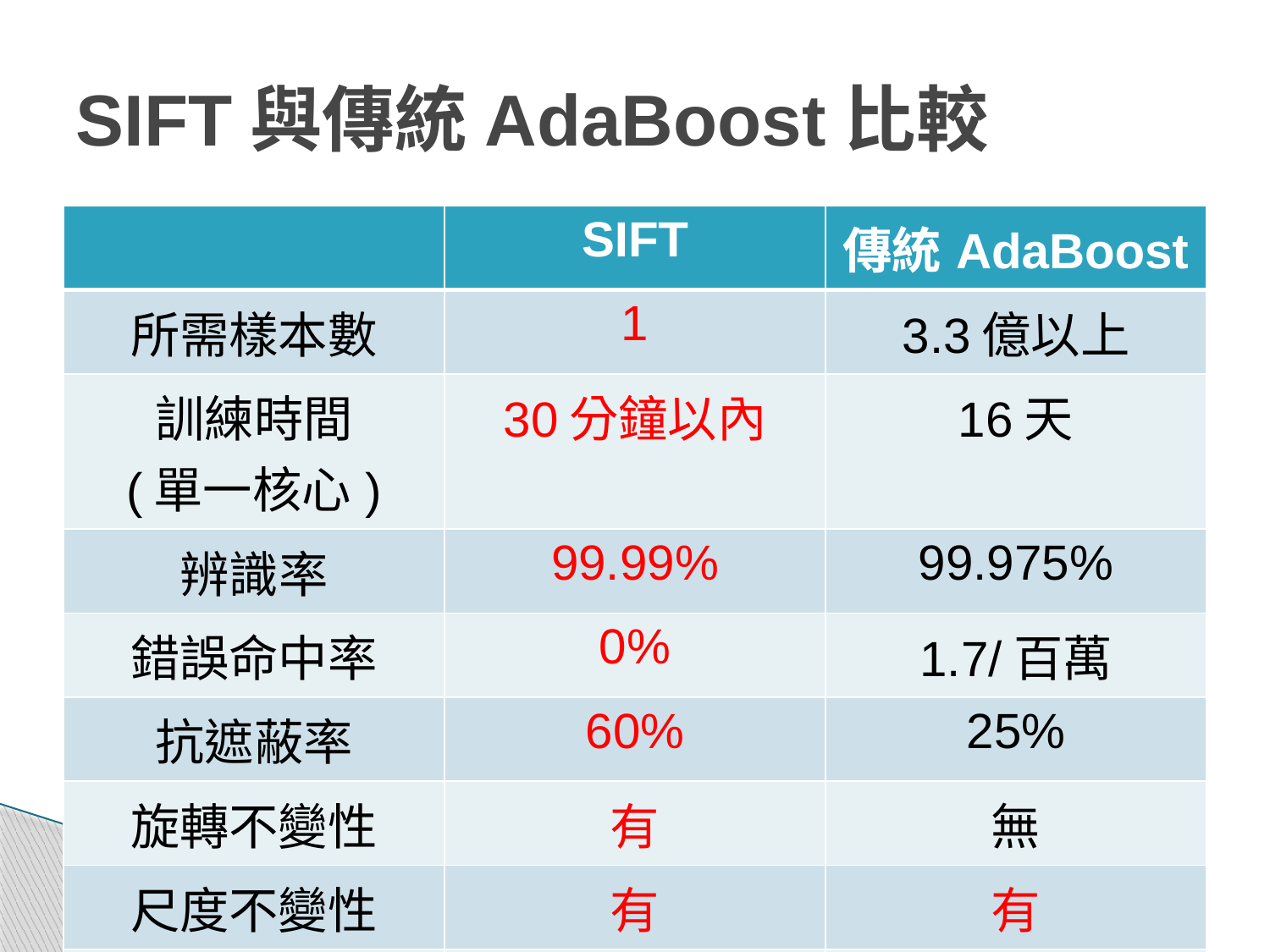

# SIFT與傳統AdaBoost比較
|  | SIFT | 傳統AdaBoost |
| --- | --- | --- |
| 所需樣本數 | 1 | 3.3億以上 |
| 訓練時間 (單一核心) | 30分鐘以內 | 16天 |
| 辨識率 | 99.99% | 99.975% |
| 錯誤命中率 | 0% | 1.7/百萬 |
| 抗遮蔽率 | 60% | 25% |
| 旋轉不變性 | 有 | 無 |
| 尺度不變性 | 有 | 有 |
| 角度不變性 | 有 | 無 |